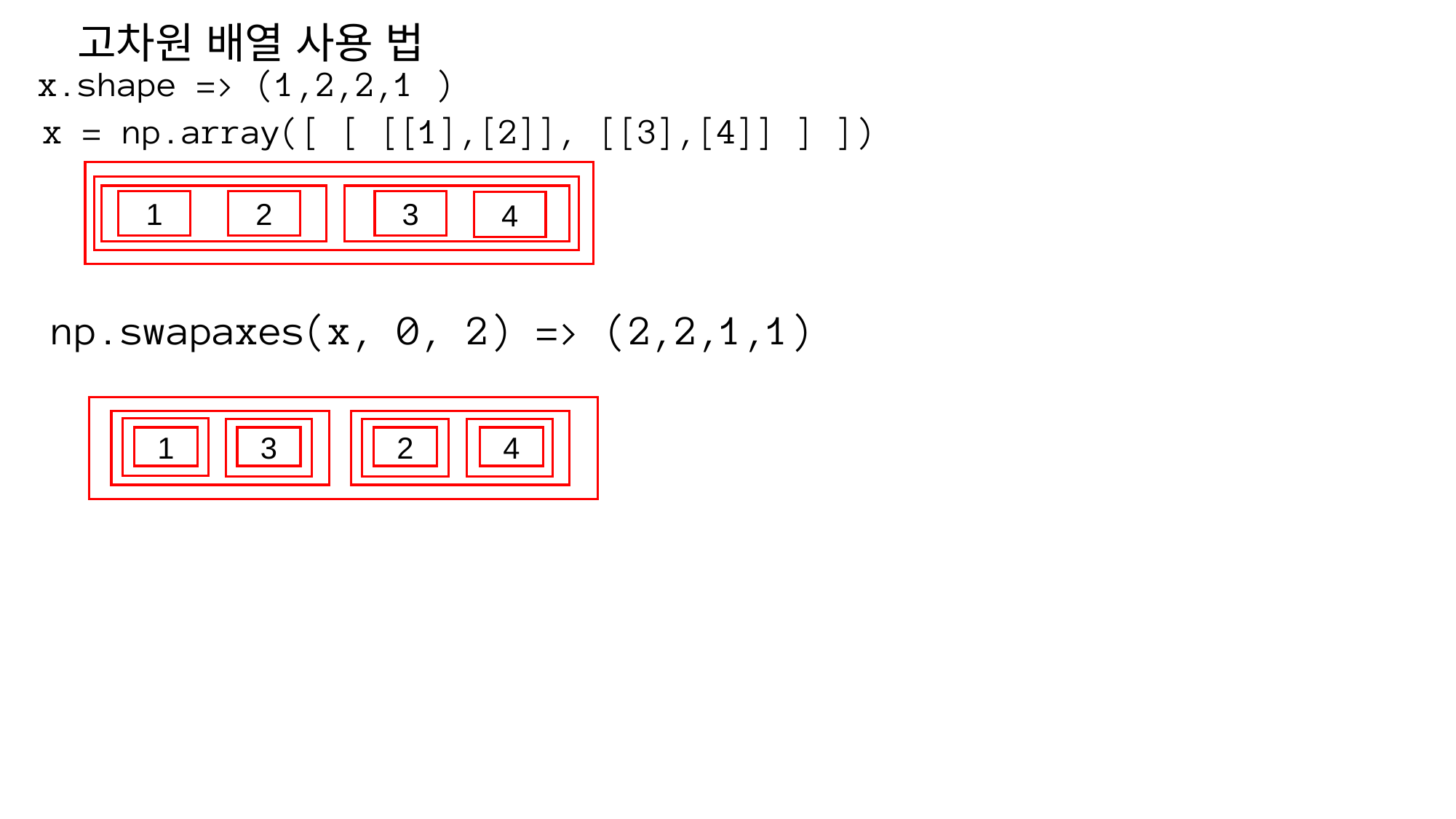

고차원 배열 사용 법
x.shape => (1,2,2,1 )
x = np.array([ [ [[1],[2]], [[3],[4]] ] ])

1
2
3
4
np.swapaxes(x, 0, 2) => (2,2,1,1)

1
3
2
4